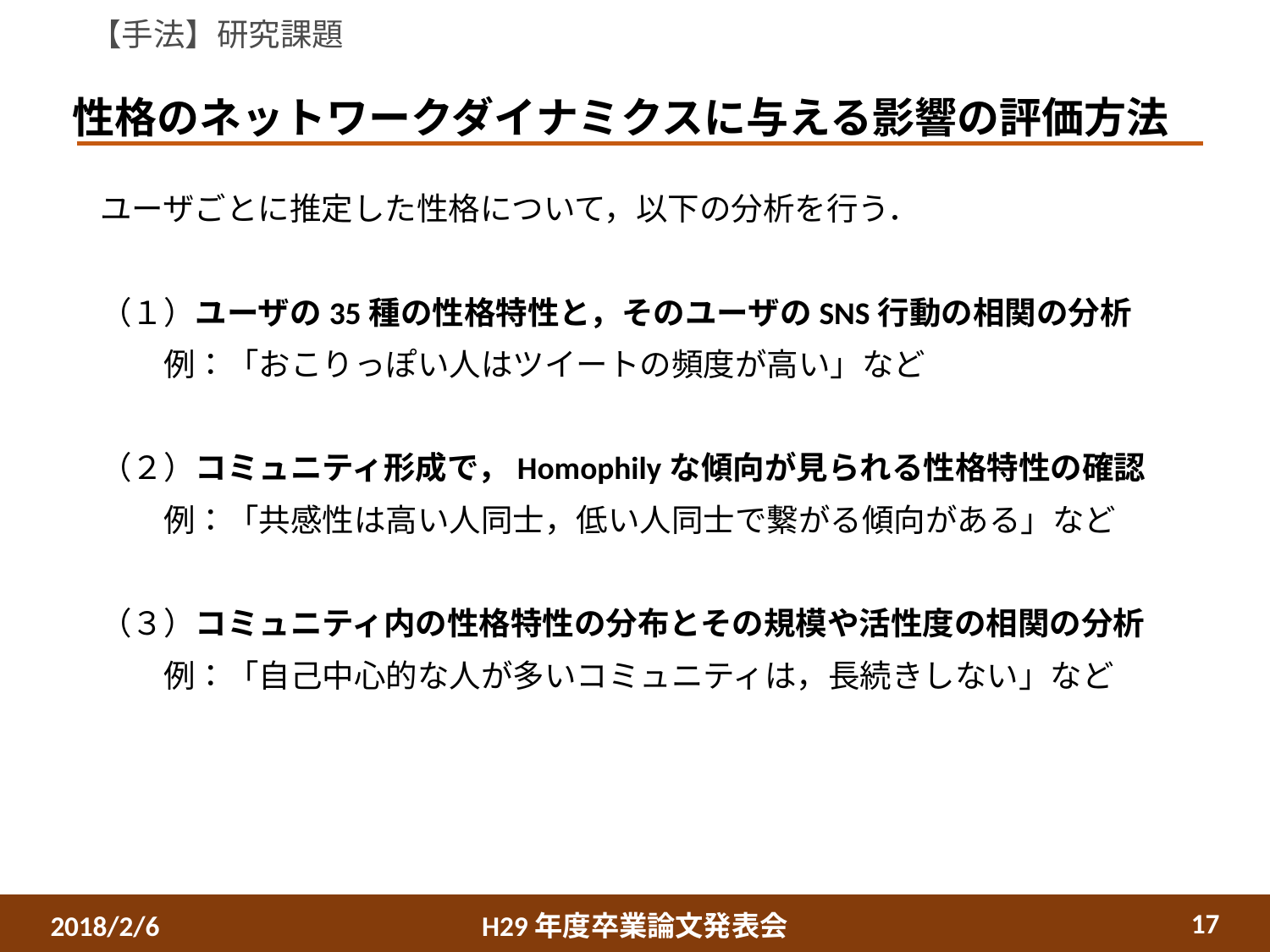

【手法】研究課題
# 性格のネットワークダイナミクスに与える影響の評価方法
ユーザごとに推定した性格について，以下の分析を行う．

（１）ユーザの35種の性格特性と，そのユーザのSNS行動の相関の分析
　　例：「おこりっぽい人はツイートの頻度が高い」など

（２）コミュニティ形成で，Homophilyな傾向が見られる性格特性の確認
　　例：「共感性は高い人同士，低い人同士で繋がる傾向がある」など

（３）コミュニティ内の性格特性の分布とその規模や活性度の相関の分析
　　例：「自己中心的な人が多いコミュニティは，長続きしない」など

17
H29年度卒業論文発表会
2018/2/6